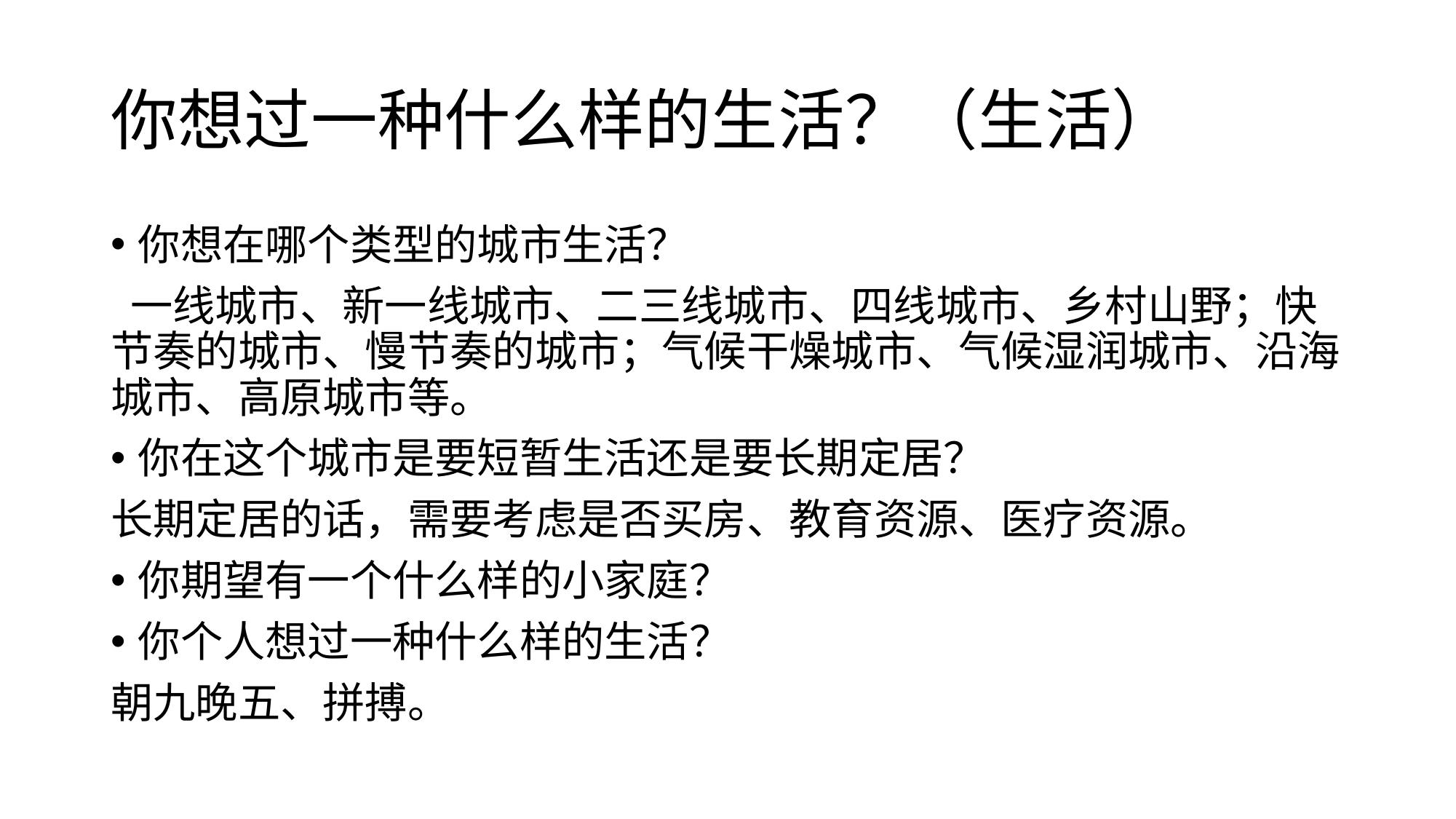

# 你想过一种什么样的生活？（生活）
你想在哪个类型的城市生活？
 一线城市、新一线城市、二三线城市、四线城市、乡村山野；快节奏的城市、慢节奏的城市；气候干燥城市、气候湿润城市、沿海城市、高原城市等。
你在这个城市是要短暂生活还是要长期定居？
长期定居的话，需要考虑是否买房、教育资源、医疗资源。
你期望有一个什么样的小家庭？
你个人想过一种什么样的生活？
朝九晚五、拼搏。